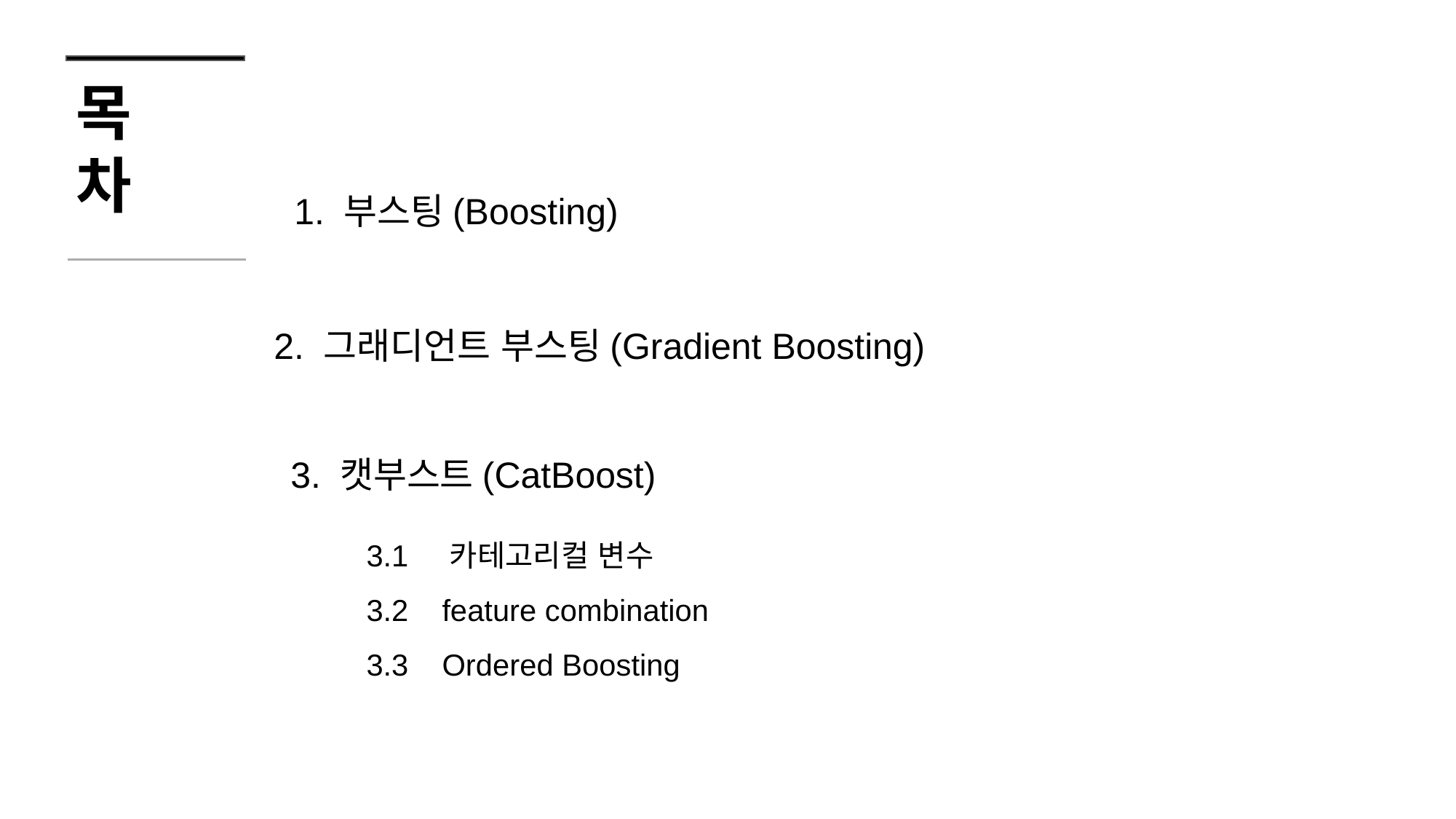

목차
1. 부스팅(Boosting)
2. 그래디언트 부스팅(Gradient Boosting)
3. 캣부스트(CatBoost)
3.1    카테고리컬 변수
3.2    feature combination
3.3    Ordered Boosting